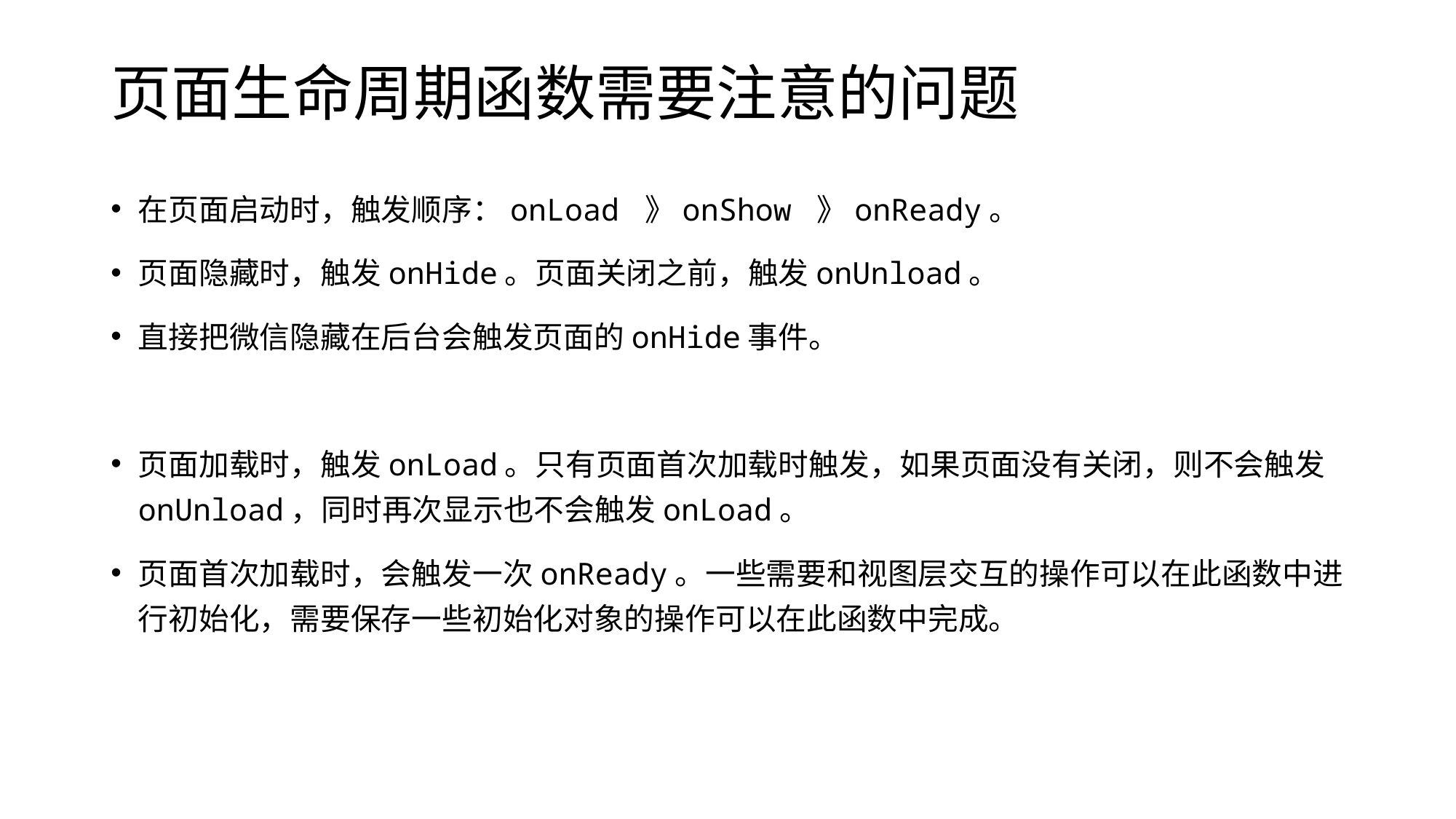

# 页面生命周期函数需要注意的问题
在页面启动时，触发顺序：onLoad 》onShow 》onReady。
页面隐藏时，触发onHide。页面关闭之前，触发onUnload。
直接把微信隐藏在后台会触发页面的onHide事件。

页面加载时，触发onLoad。只有页面首次加载时触发，如果页面没有关闭，则不会触发onUnload，同时再次显示也不会触发onLoad。
页面首次加载时，会触发一次onReady。一些需要和视图层交互的操作可以在此函数中进行初始化，需要保存一些初始化对象的操作可以在此函数中完成。